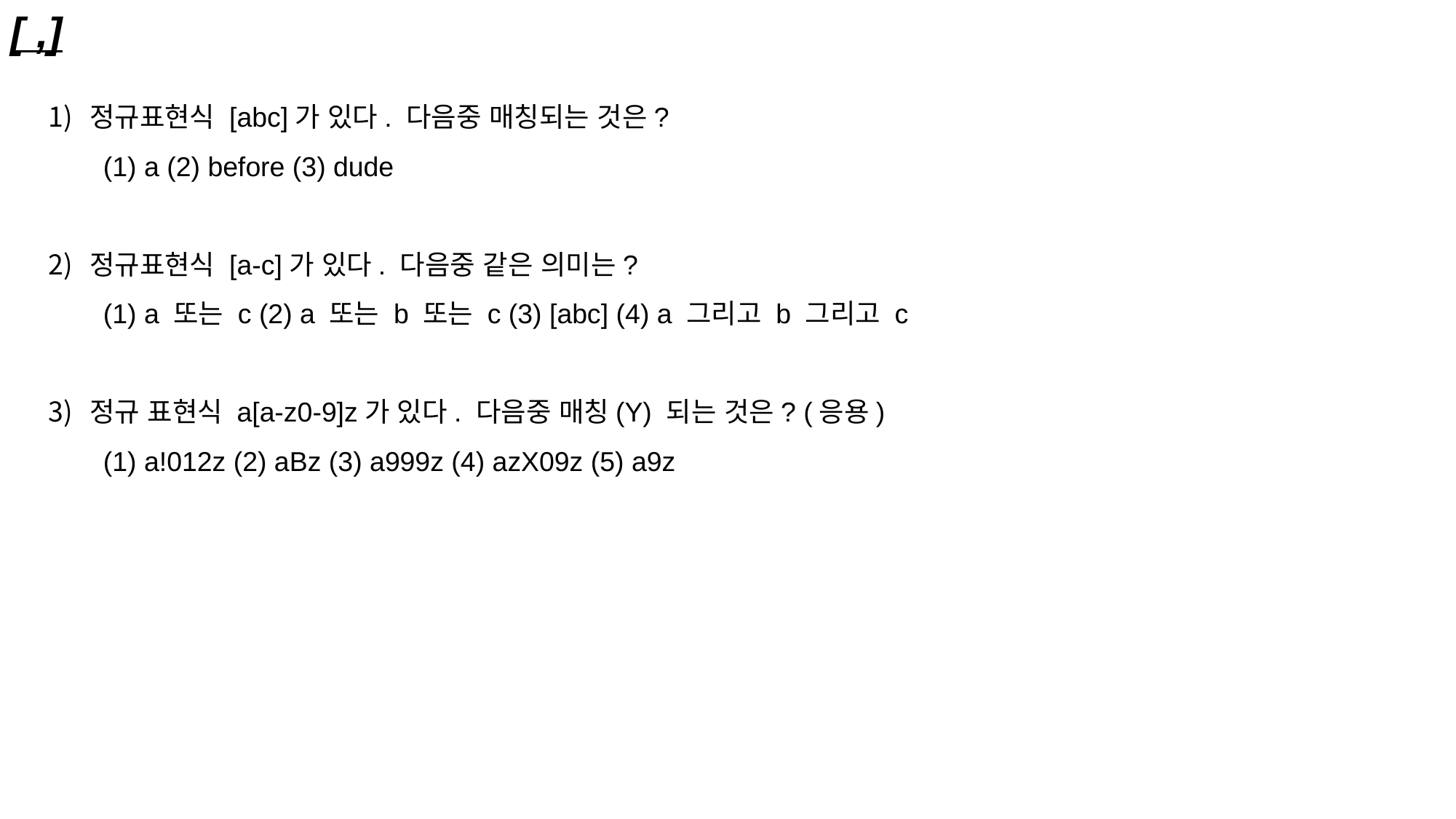

[ ,]
정규표현식 [abc]가 있다. 다음중 매칭되는 것은?
(1) a (2) before (3) dude

정규표현식 [a-c]가 있다. 다음중 같은 의미는?
(1) a 또는 c (2) a 또는 b 또는 c (3) [abc] (4) a 그리고 b 그리고 c

정규 표현식 a[a-z0-9]z가 있다. 다음중 매칭(Y) 되는 것은? (응용)
(1) a!012z (2) aBz (3) a999z (4) azX09z (5) a9z